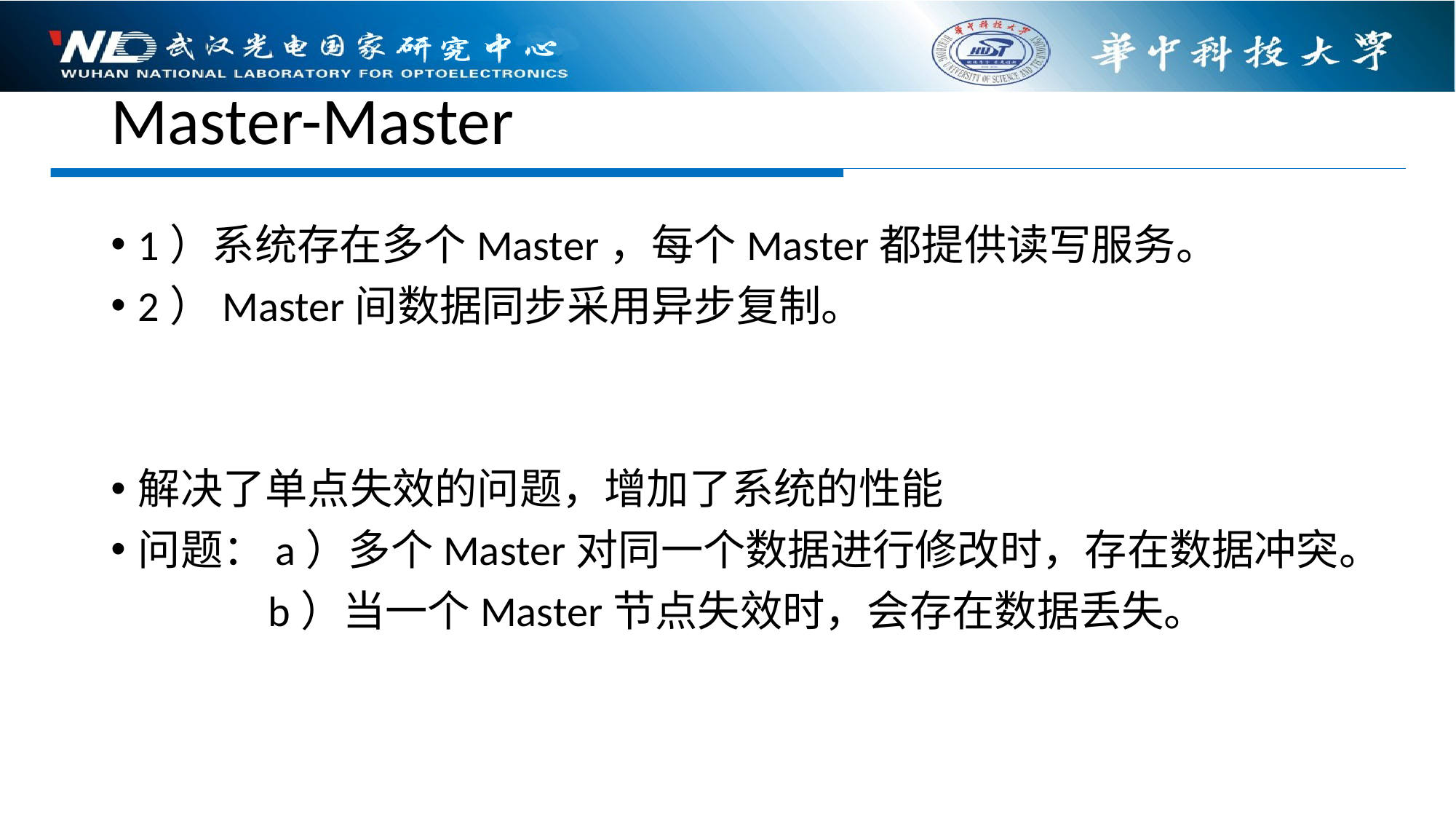

# Master-Master
1）系统存在多个Master，每个Master都提供读写服务。
2）Master间数据同步采用异步复制。

解决了单点失效的问题，增加了系统的性能
问题：a）多个Master对同一个数据进行修改时，存在数据冲突。
	     b）当一个Master节点失效时，会存在数据丢失。